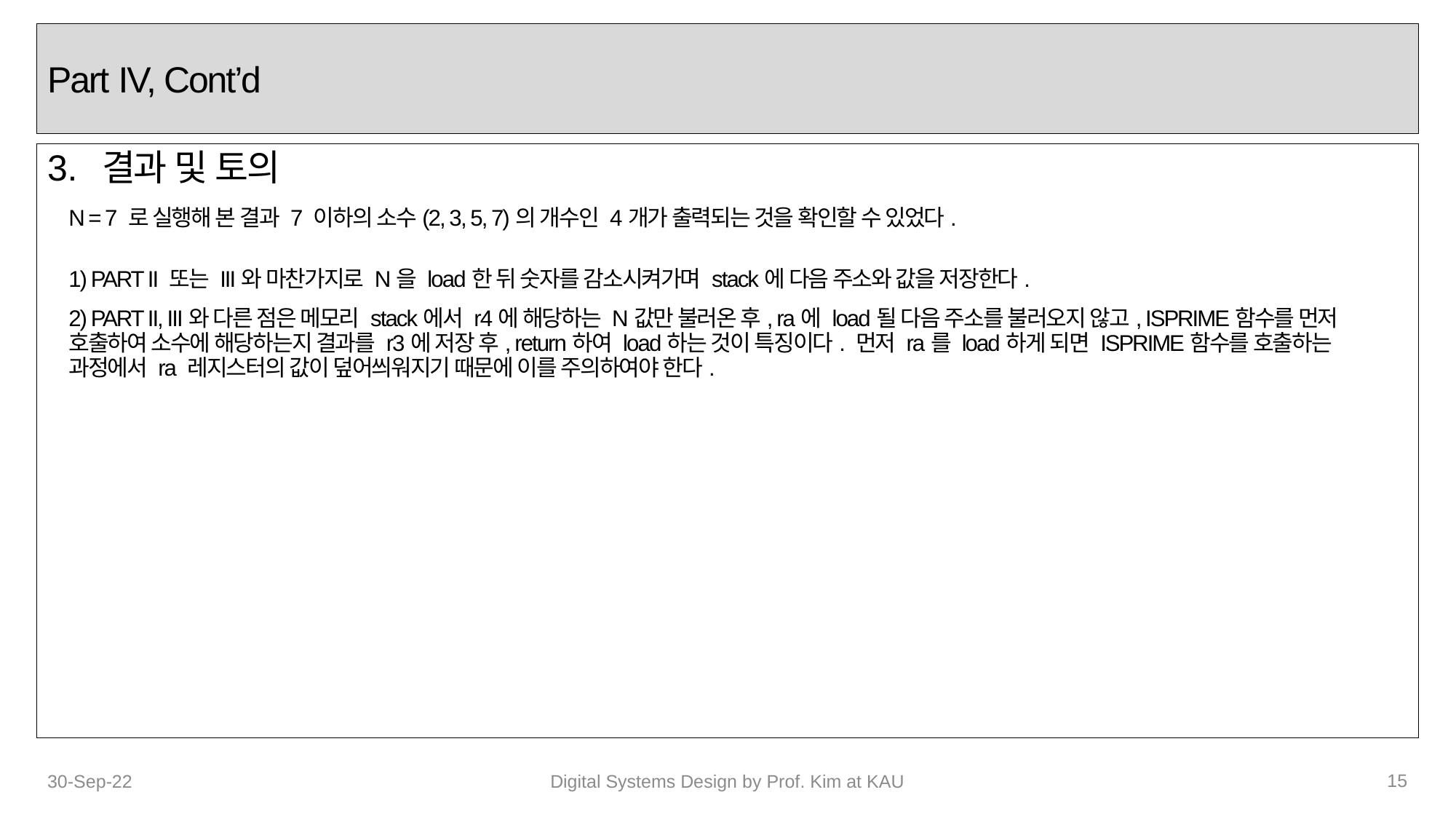

# Part IV, Cont’d
결과 및 토의
N = 7 로 실행해 본 결과 7 이하의 소수(2, 3, 5, 7)의 개수인 4개가 출력되는 것을 확인할 수 있었다.

1) PART II 또는 III와 마찬가지로 N을 load한 뒤 숫자를 감소시켜가며 stack에 다음 주소와 값을 저장한다.
2) PART II, III와 다른 점은 메모리 stack에서 r4에 해당하는 N값만 불러온 후, ra에 load될 다음 주소를 불러오지 않고, ISPRIME함수를 먼저 호출하여 소수에 해당하는지 결과를 r3에 저장 후, return하여 load하는 것이 특징이다. 먼저 ra를 load하게 되면 ISPRIME함수를 호출하는 과정에서 ra 레지스터의 값이 덮어씌워지기 때문에 이를 주의하여야 한다.

15
30-Sep-22
Digital Systems Design by Prof. Kim at KAU